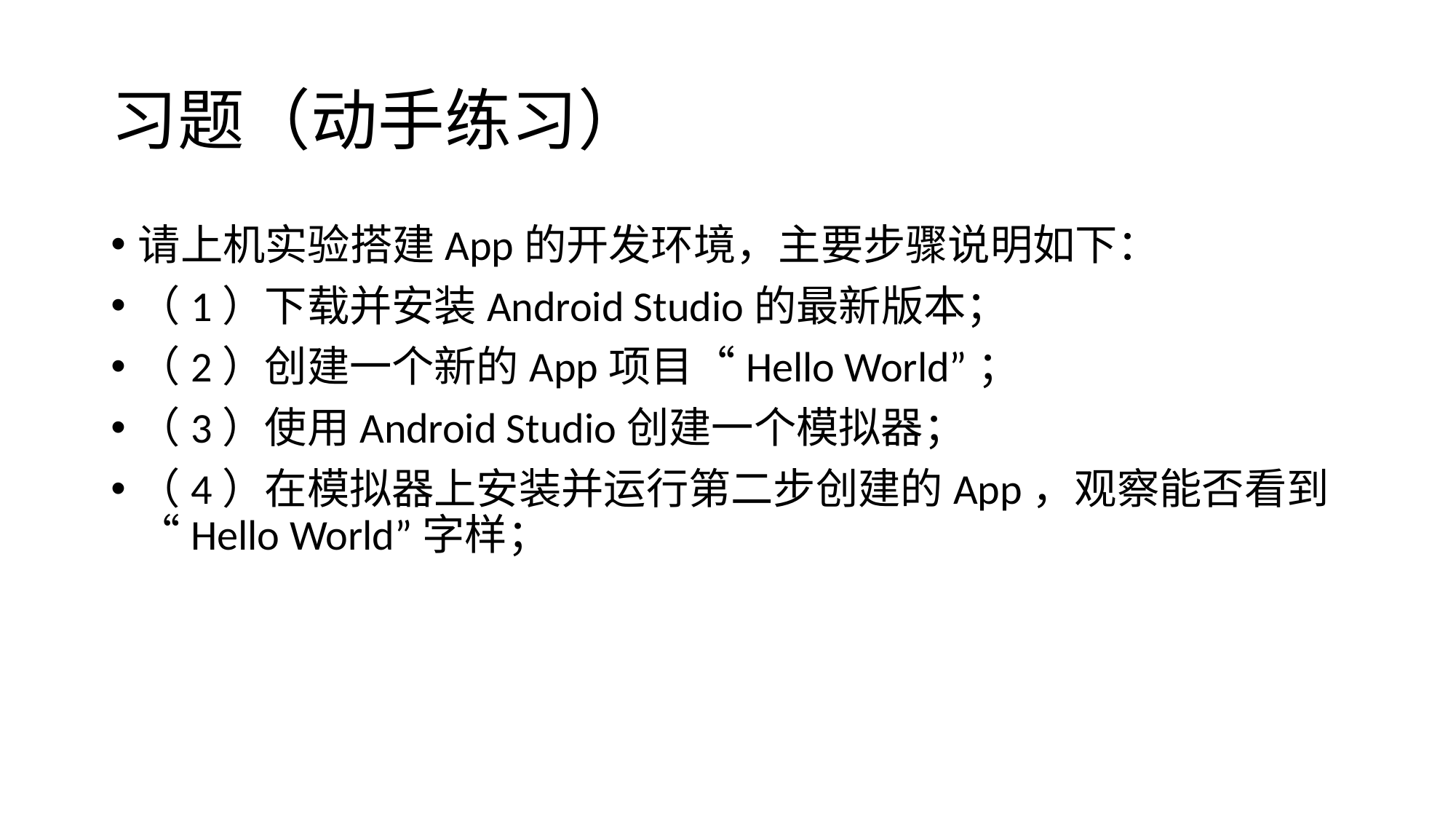

# 习题（动手练习）
请上机实验搭建App的开发环境，主要步骤说明如下：
（1）下载并安装Android Studio的最新版本；
（2）创建一个新的App项目“Hello World”；
（3）使用Android Studio创建一个模拟器；
（4）在模拟器上安装并运行第二步创建的App，观察能否看到“Hello World”字样；